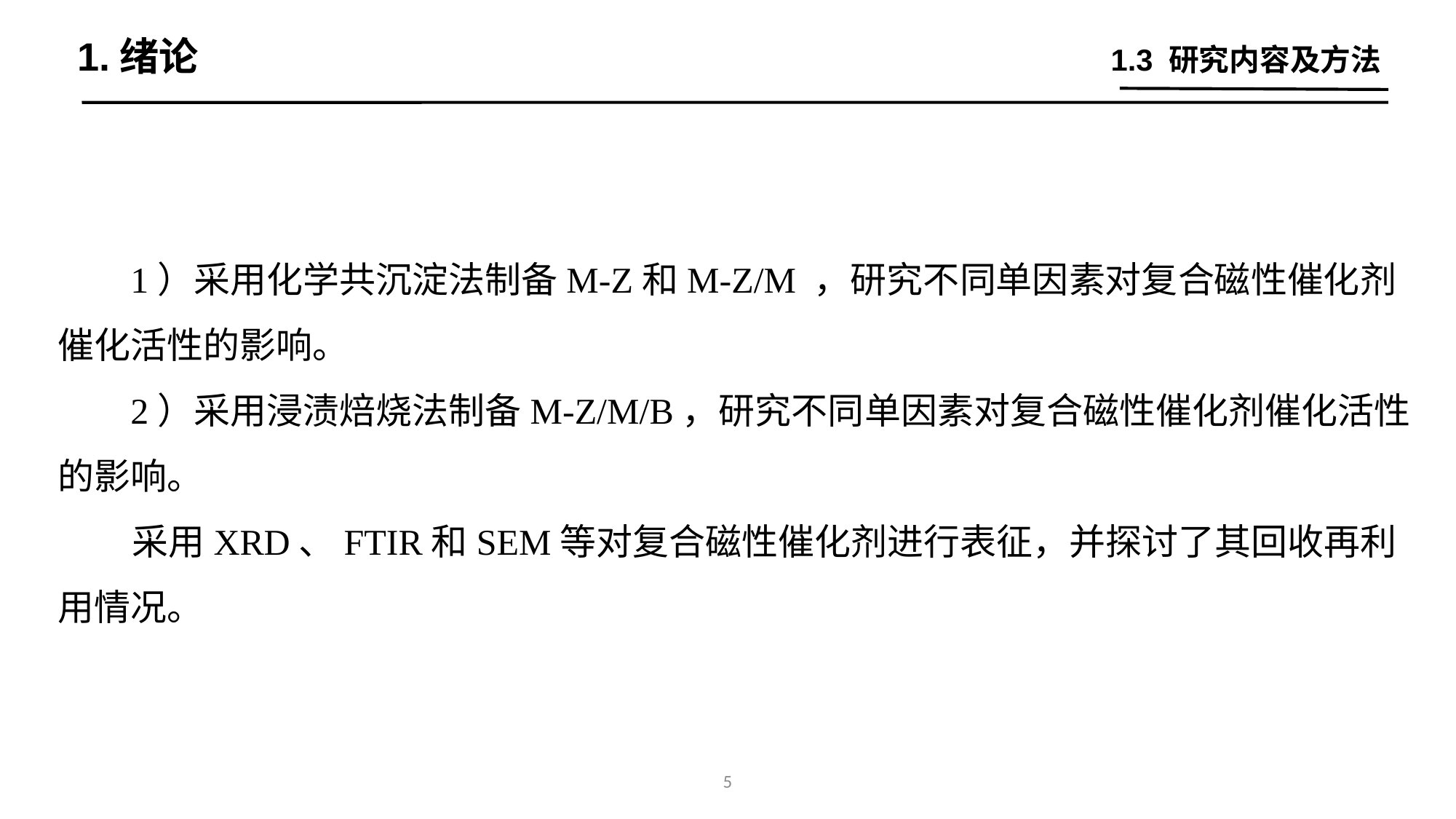

1.绪论
1.3 研究内容及方法

        1）采用化学共沉淀法制备M-Z和M-Z/M ，研究不同单因素对复合磁性催化剂催化活性的影响。
        2）采用浸渍焙烧法制备M-Z/M/B，研究不同单因素对复合磁性催化剂催化活性的影响。
        采用XRD、FTIR和SEM等对复合磁性催化剂进行表征，并探讨了其回收再利用情况。
5